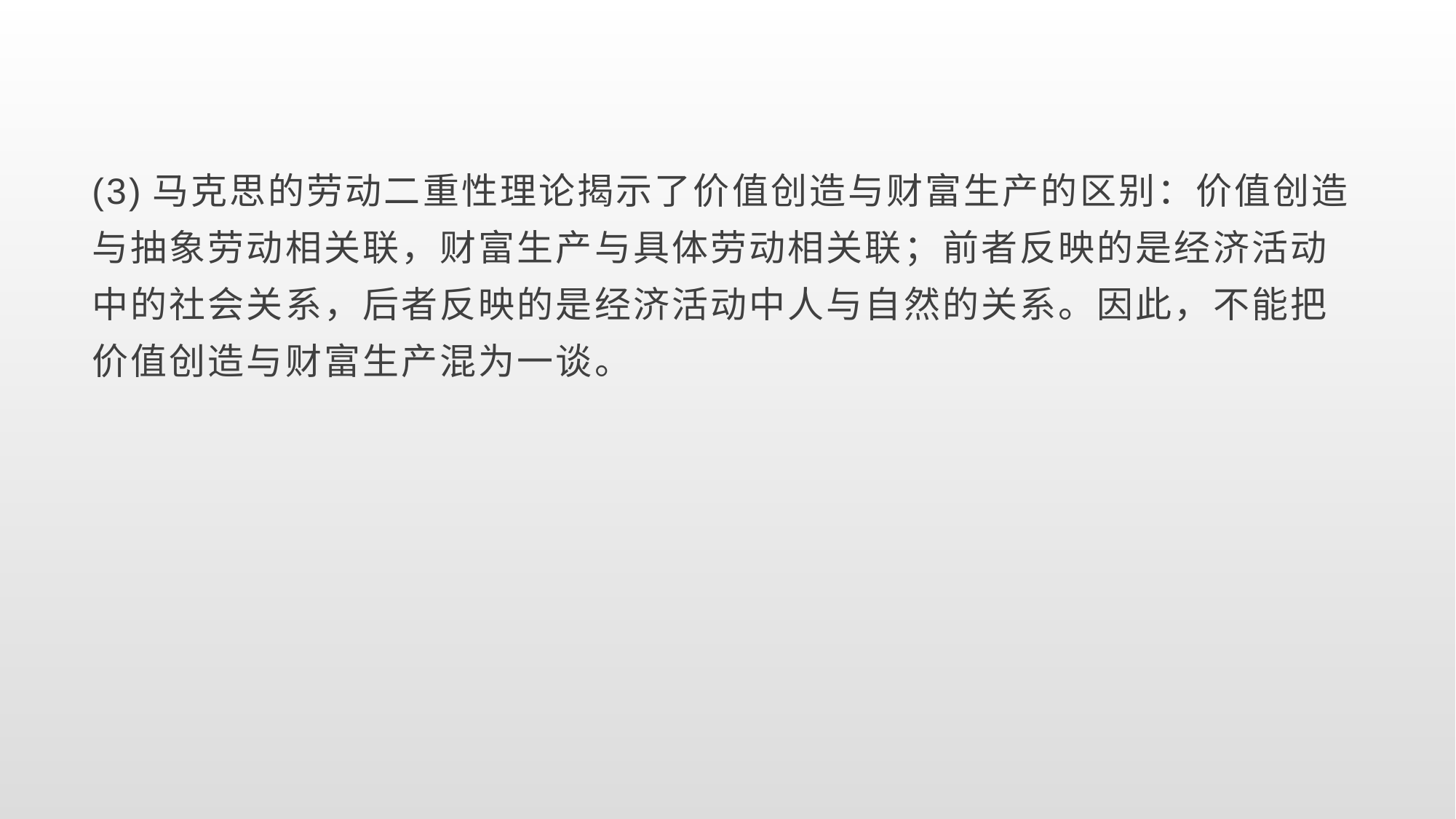

#
(3)马克思的劳动二重性理论揭示了价值创造与财富生产的区别：价值创造与抽象劳动相关联，财富生产与具体劳动相关联；前者反映的是经济活动中的社会关系，后者反映的是经济活动中人与自然的关系。因此，不能把价值创造与财富生产混为一谈。